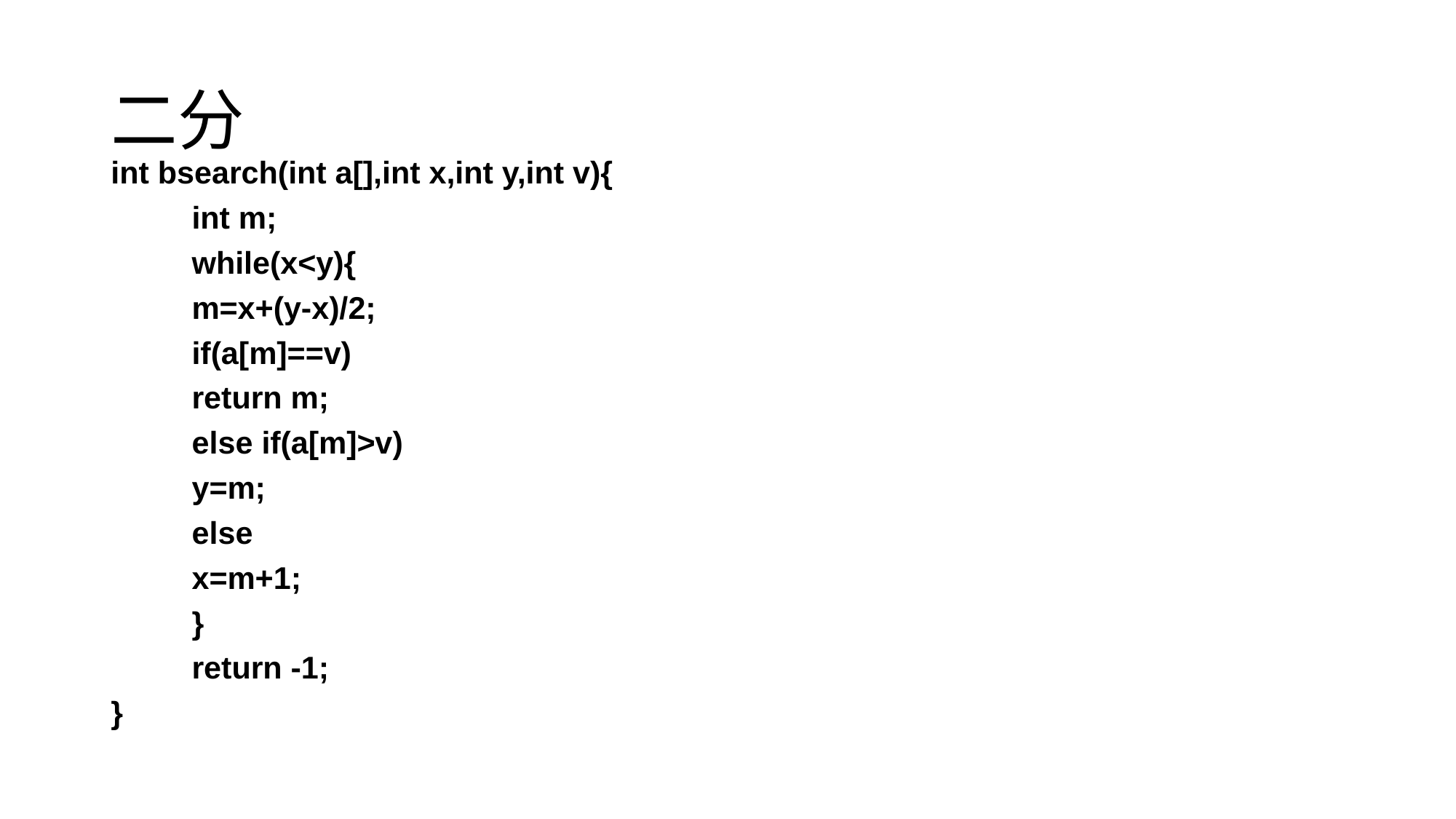

# 二分
int bsearch(int a[],int x,int y,int v){
	int m;
	while(x<y){
		m=x+(y-x)/2;
		if(a[m]==v)
			return m;
		else if(a[m]>v)
			y=m;
		else
			x=m+1;
	}
	return -1;
}